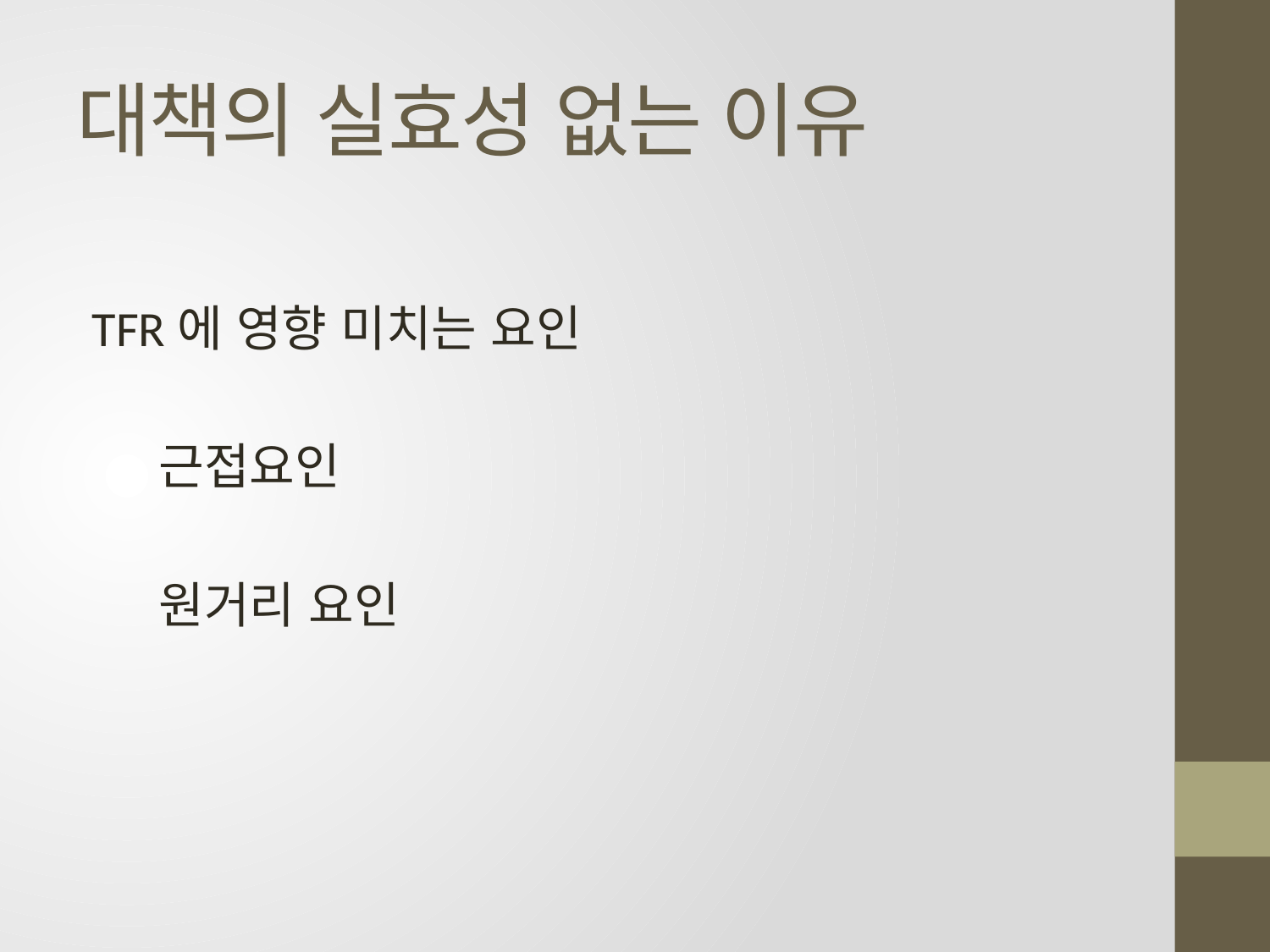

# 대책의 실효성 없는 이유

TFR에 영향 미치는 요인

    근접요인

    원거리 요인